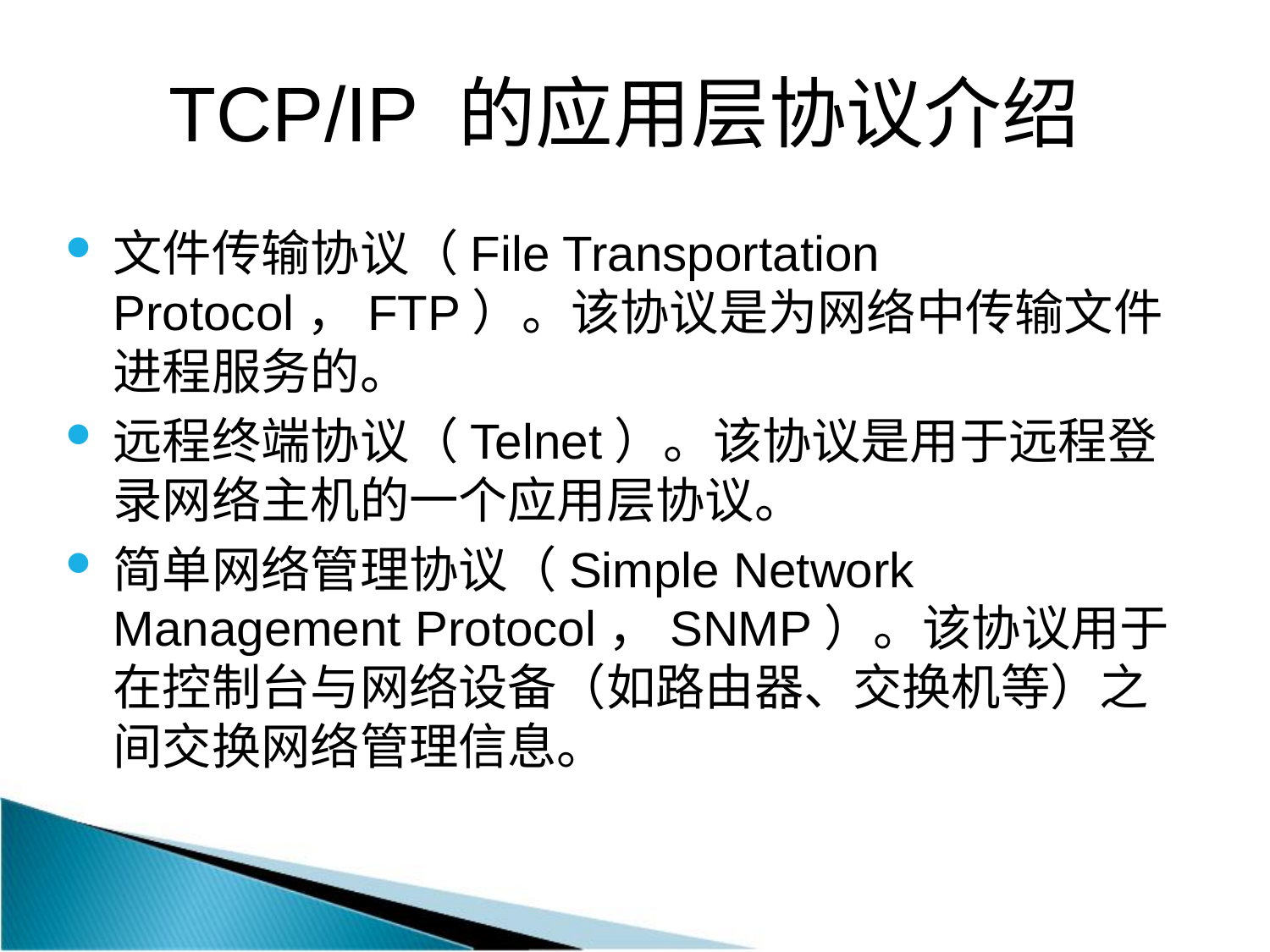

# TCP/IP 的应用层协议介绍
文件传输协议（File Transportation Protocol，FTP）。该协议是为网络中传输文件进程服务的。
远程终端协议（Telnet）。该协议是用于远程登录网络主机的一个应用层协议。
简单网络管理协议（Simple Network Management Protocol，SNMP）。该协议用于在控制台与网络设备（如路由器、交换机等）之间交换网络管理信息。